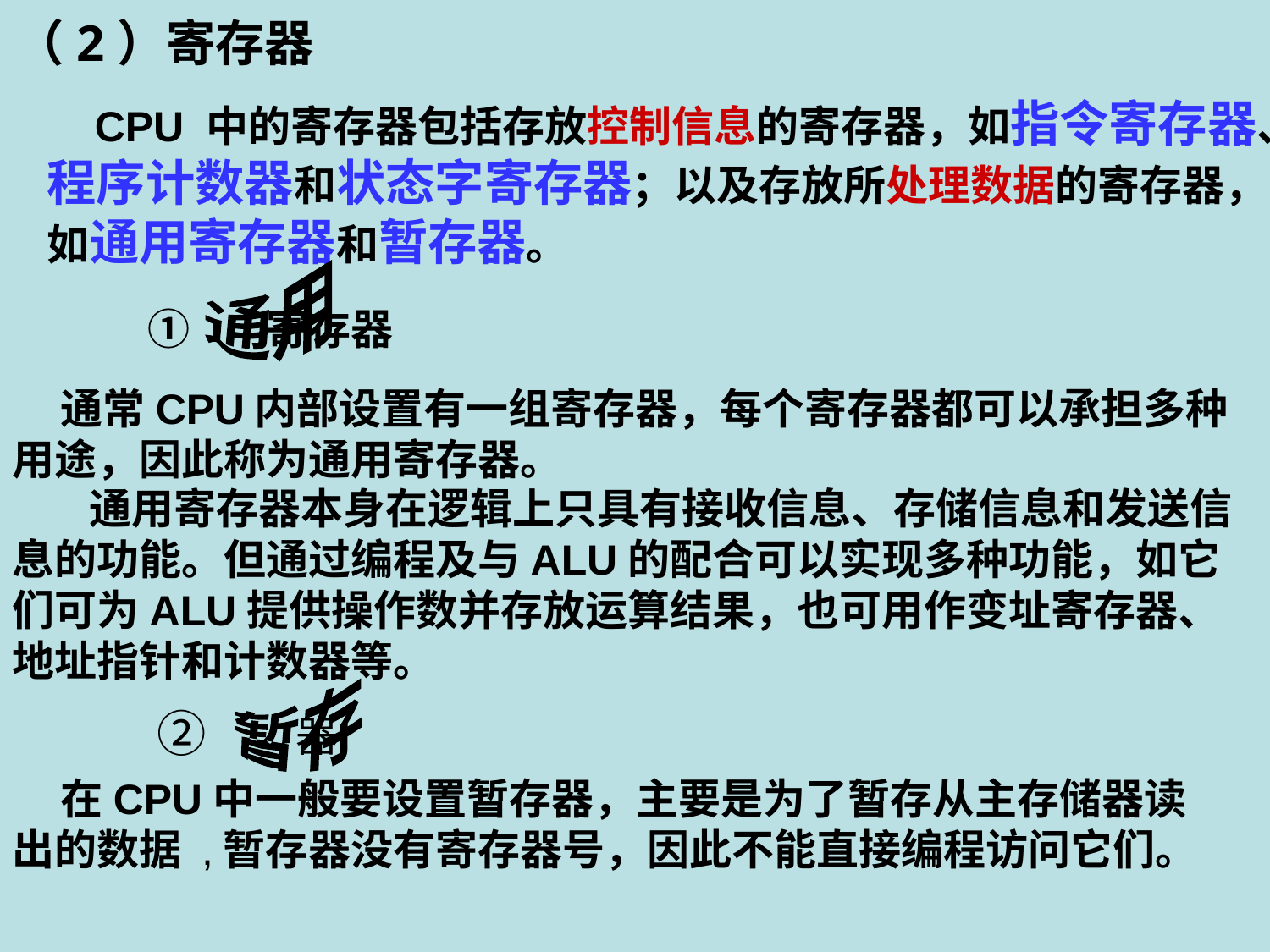

（2）寄存器
    CPU 中的寄存器包括存放控制信息的寄存器，如指令寄存器、程序计数器和状态字寄存器；以及存放所处理数据的寄存器，如通用寄存器和暂存器。
通用
①       寄存器
    通常CPU内部设置有一组寄存器，每个寄存器都可以承担多种用途，因此称为通用寄存器。
       通用寄存器本身在逻辑上只具有接收信息、存储信息和发送信息的功能。但通过编程及与ALU的配合可以实现多种功能，如它们可为ALU提供操作数并存放运算结果，也可用作变址寄存器、地址指针和计数器等。
暂存
②       器

    在CPU中一般要设置暂存器，主要是为了暂存从主存储器读出的数据 ,暂存器没有寄存器号，因此不能直接编程访问它们。